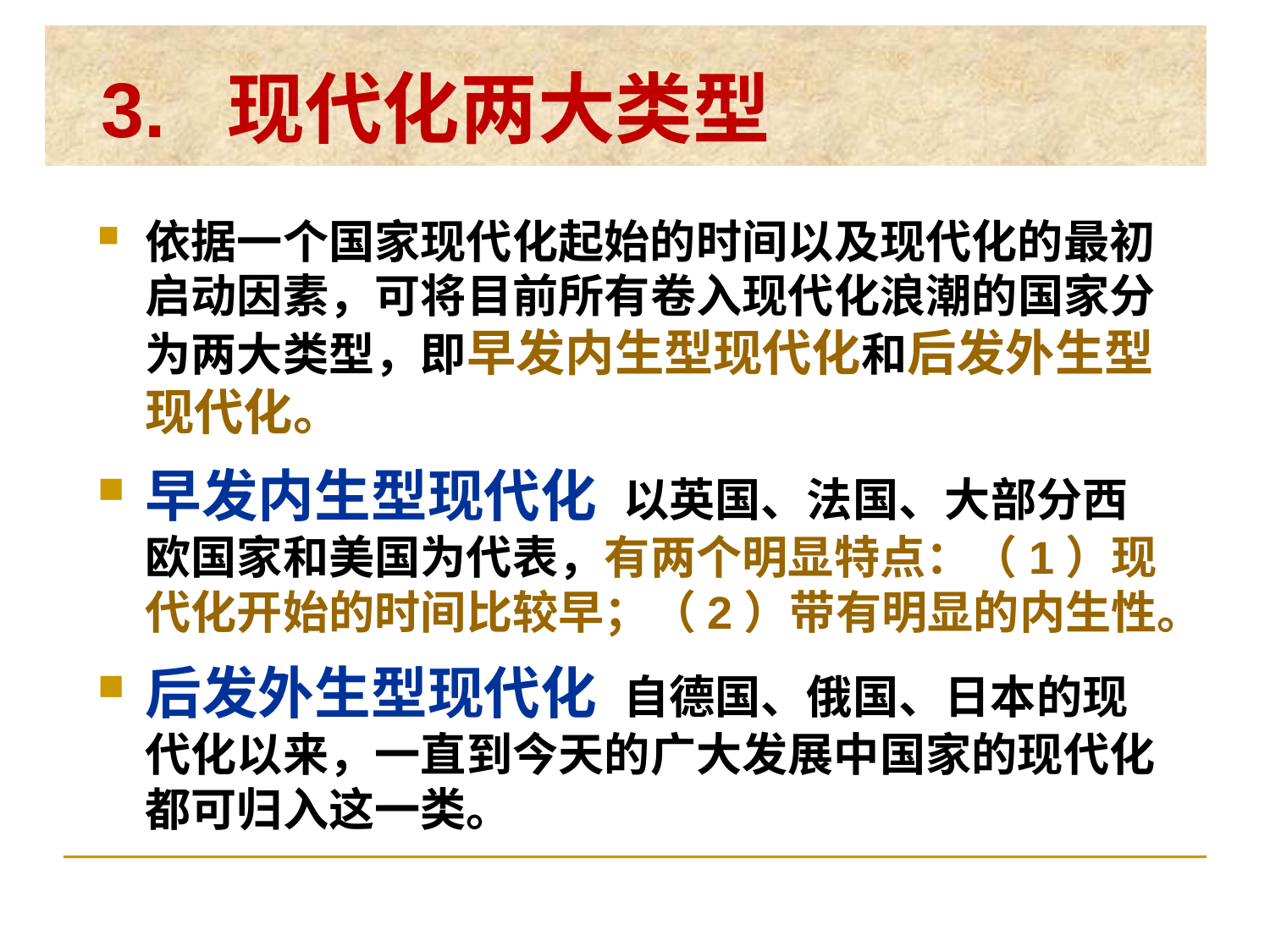

3.  现代化两大类型
#
依据一个国家现代化起始的时间以及现代化的最初启动因素，可将目前所有卷入现代化浪潮的国家分为两大类型，即早发内生型现代化和后发外生型现代化。
早发内生型现代化  以英国、法国、大部分西欧国家和美国为代表，有两个明显特点：（1）现代化开始的时间比较早；（2）带有明显的内生性。
后发外生型现代化  自德国、俄国、日本的现代化以来，一直到今天的广大发展中国家的现代化都可归入这一类。
35